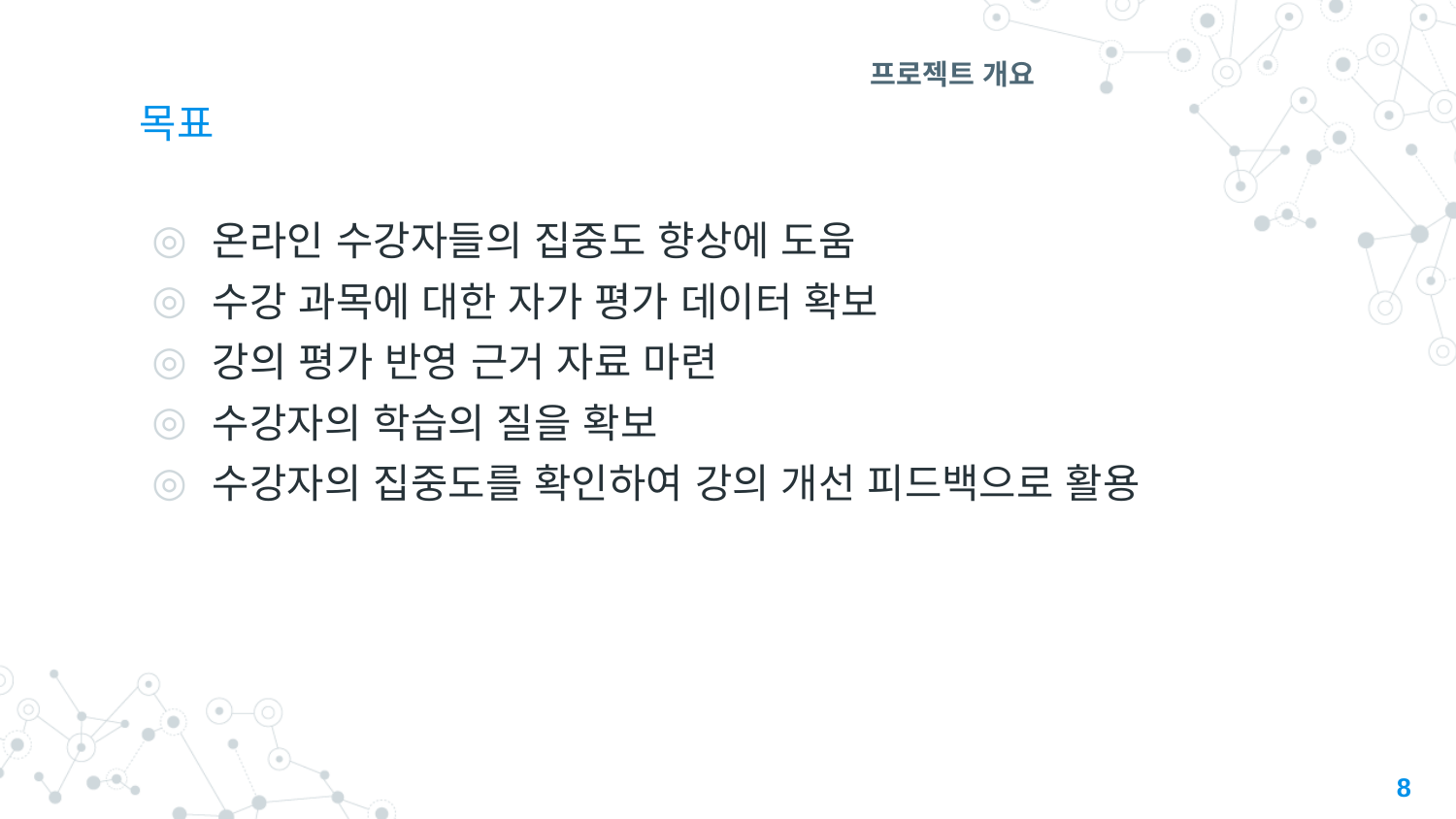

# 목표
프로젝트 개요
온라인 수강자들의 집중도 향상에 도움
수강 과목에 대한 자가 평가 데이터 확보
강의 평가 반영 근거 자료 마련
수강자의 학습의 질을 확보
수강자의 집중도를 확인하여 강의 개선 피드백으로 활용
8